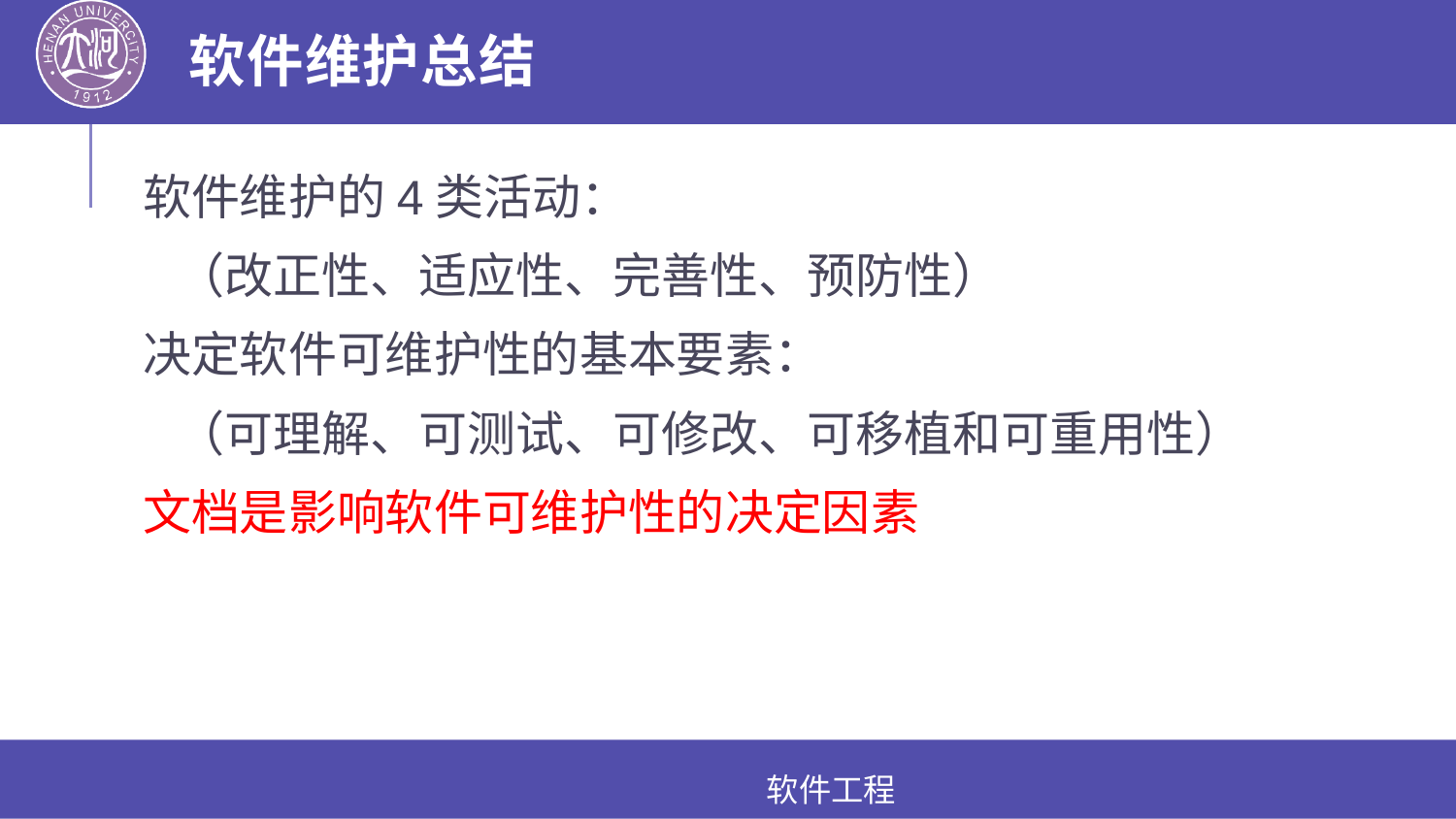

# 软件维护总结
软件维护的4类活动：
  （改正性、适应性、完善性、预防性）
决定软件可维护性的基本要素：
  （可理解、可测试、可修改、可移植和可重用性）
文档是影响软件可维护性的决定因素

软件工程
41